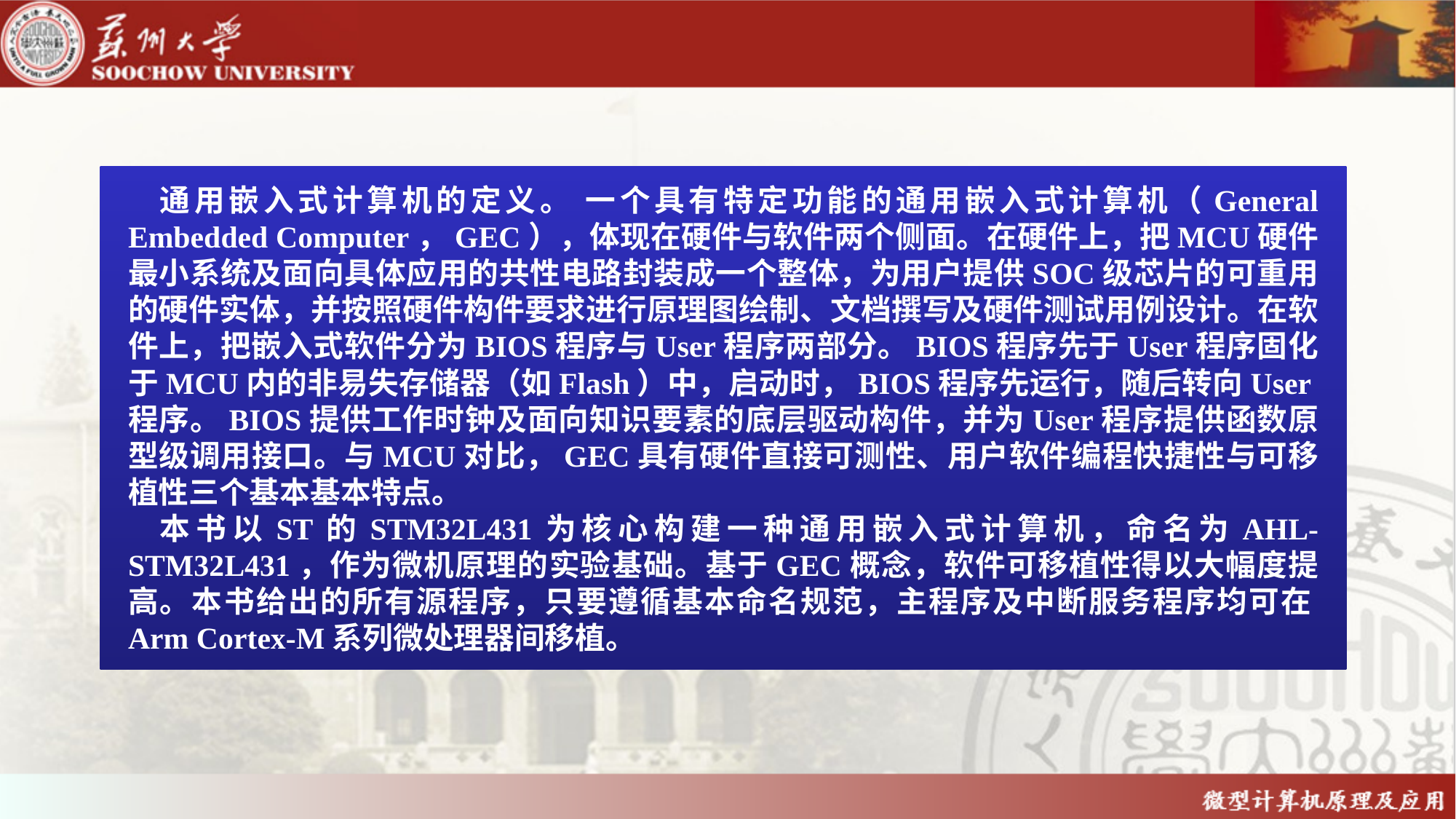

通用嵌入式计算机的定义。 一个具有特定功能的通用嵌入式计算机（General Embedded Computer，GEC），体现在硬件与软件两个侧面。在硬件上，把MCU硬件最小系统及面向具体应用的共性电路封装成一个整体，为用户提供SOC级芯片的可重用的硬件实体，并按照硬件构件要求进行原理图绘制、文档撰写及硬件测试用例设计。在软件上，把嵌入式软件分为BIOS程序与User程序两部分。BIOS程序先于User程序固化于MCU内的非易失存储器（如Flash）中，启动时，BIOS程序先运行，随后转向User程序。BIOS提供工作时钟及面向知识要素的底层驱动构件，并为User程序提供函数原型级调用接口。与MCU对比，GEC具有硬件直接可测性、用户软件编程快捷性与可移植性三个基本基本特点。
本书以ST的STM32L431为核心构建一种通用嵌入式计算机，命名为AHL-STM32L431，作为微机原理的实验基础。基于GEC概念，软件可移植性得以大幅度提高。本书给出的所有源程序，只要遵循基本命名规范，主程序及中断服务程序均可在Arm Cortex-M系列微处理器间移植。